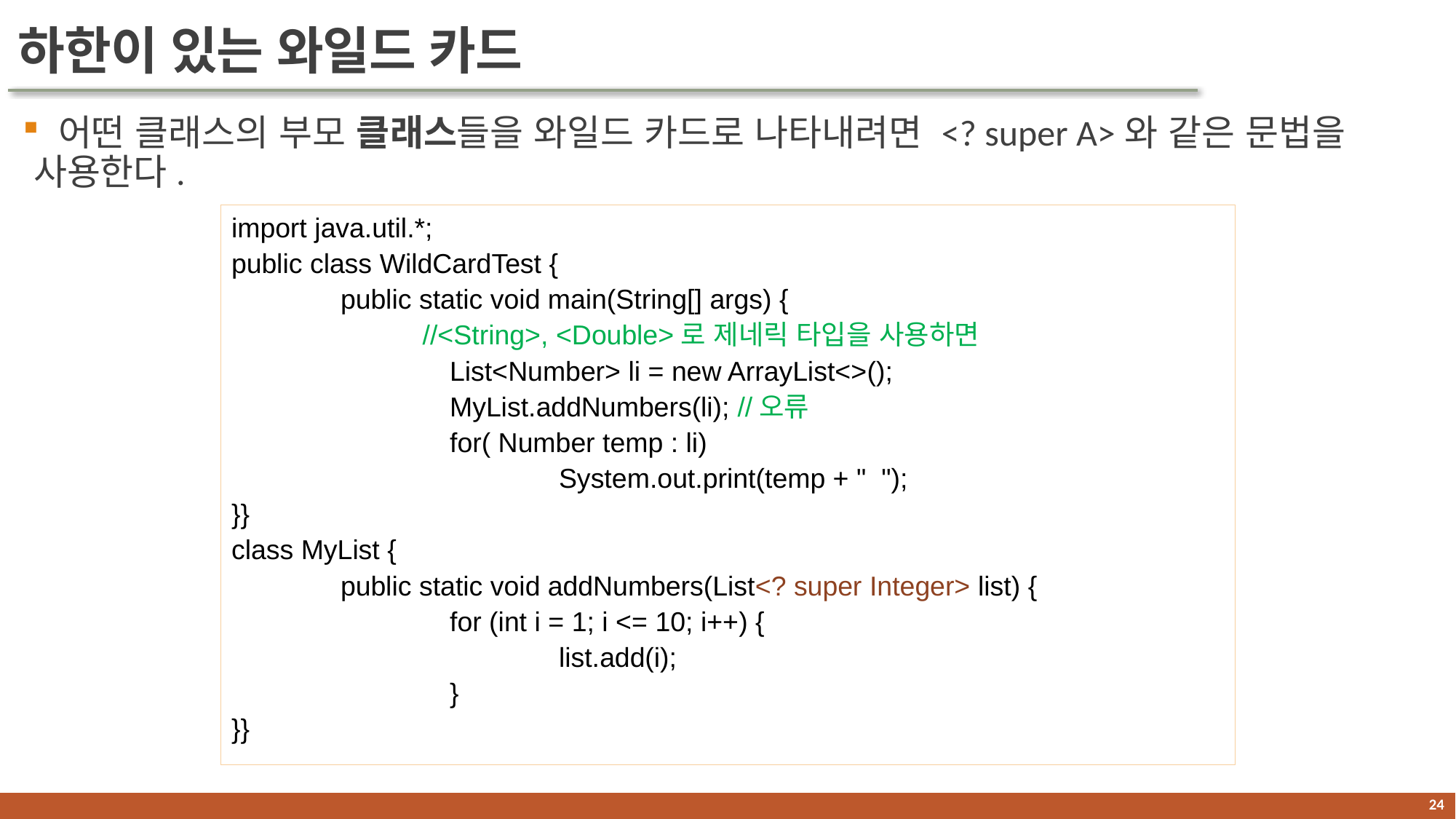

# 하한이 있는 와일드 카드
 어떤 클래스의 부모 클래스들을 와일드 카드로 나타내려면 <? super A>와 같은 문법을 사용한다.

import java.util.*;
public class WildCardTest {
	public static void main(String[] args) {
                         //<String>, <Double>로 제네릭 타입을 사용하면
		List<Number> li = new ArrayList<>();
		MyList.addNumbers(li); //오류
		for( Number temp : li)
			System.out.print(temp + "  ");
}}
class MyList {
	public static void addNumbers(List<? super Integer> list) {
		for (int i = 1; i <= 10; i++) {
			list.add(i);
		}
}}
24